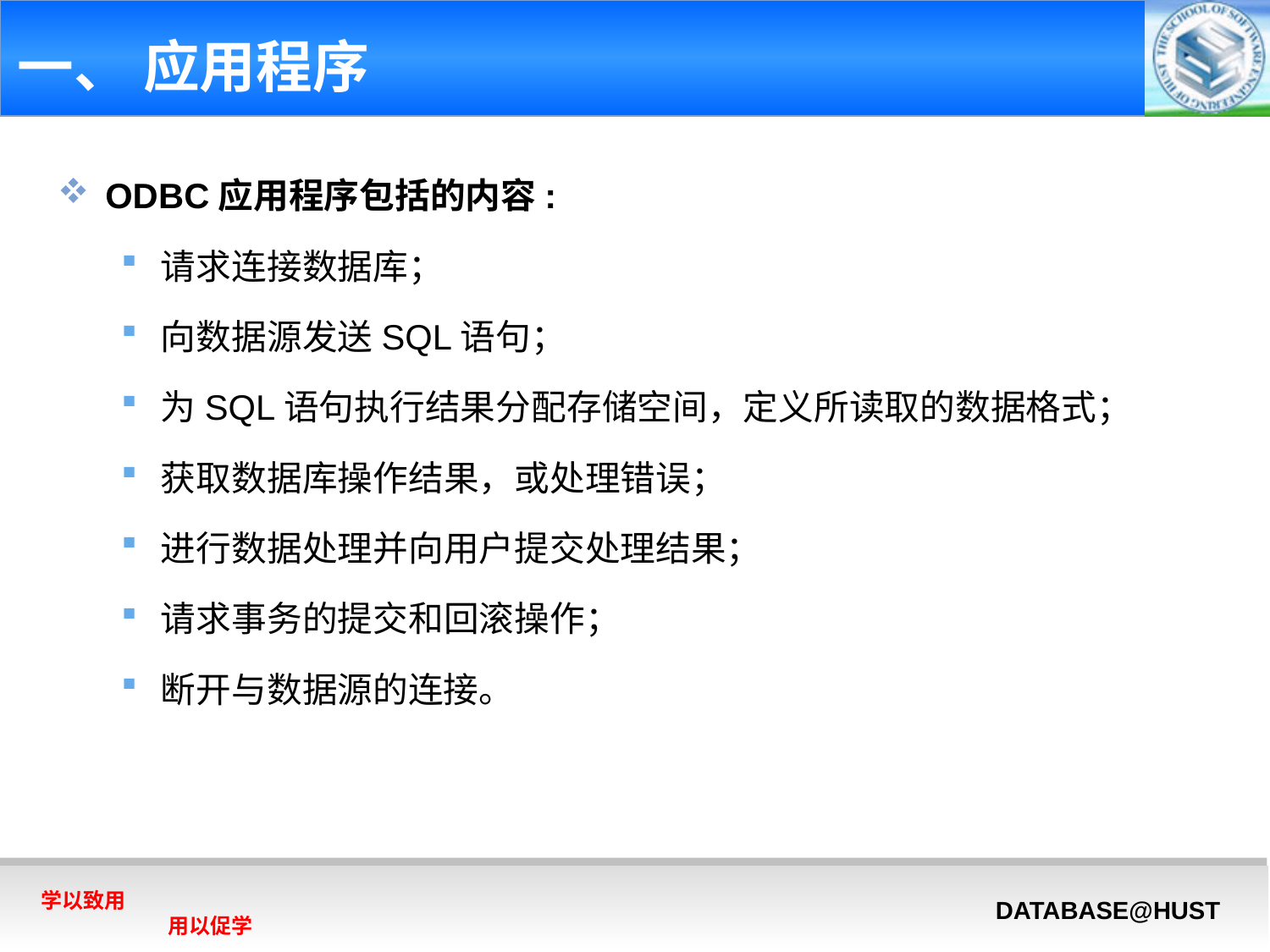

# 一、 应用程序
ODBC应用程序包括的内容:
请求连接数据库；
向数据源发送SQL语句；
为SQL语句执行结果分配存储空间，定义所读取的数据格式；
获取数据库操作结果，或处理错误；
进行数据处理并向用户提交处理结果；
请求事务的提交和回滚操作；
断开与数据源的连接。